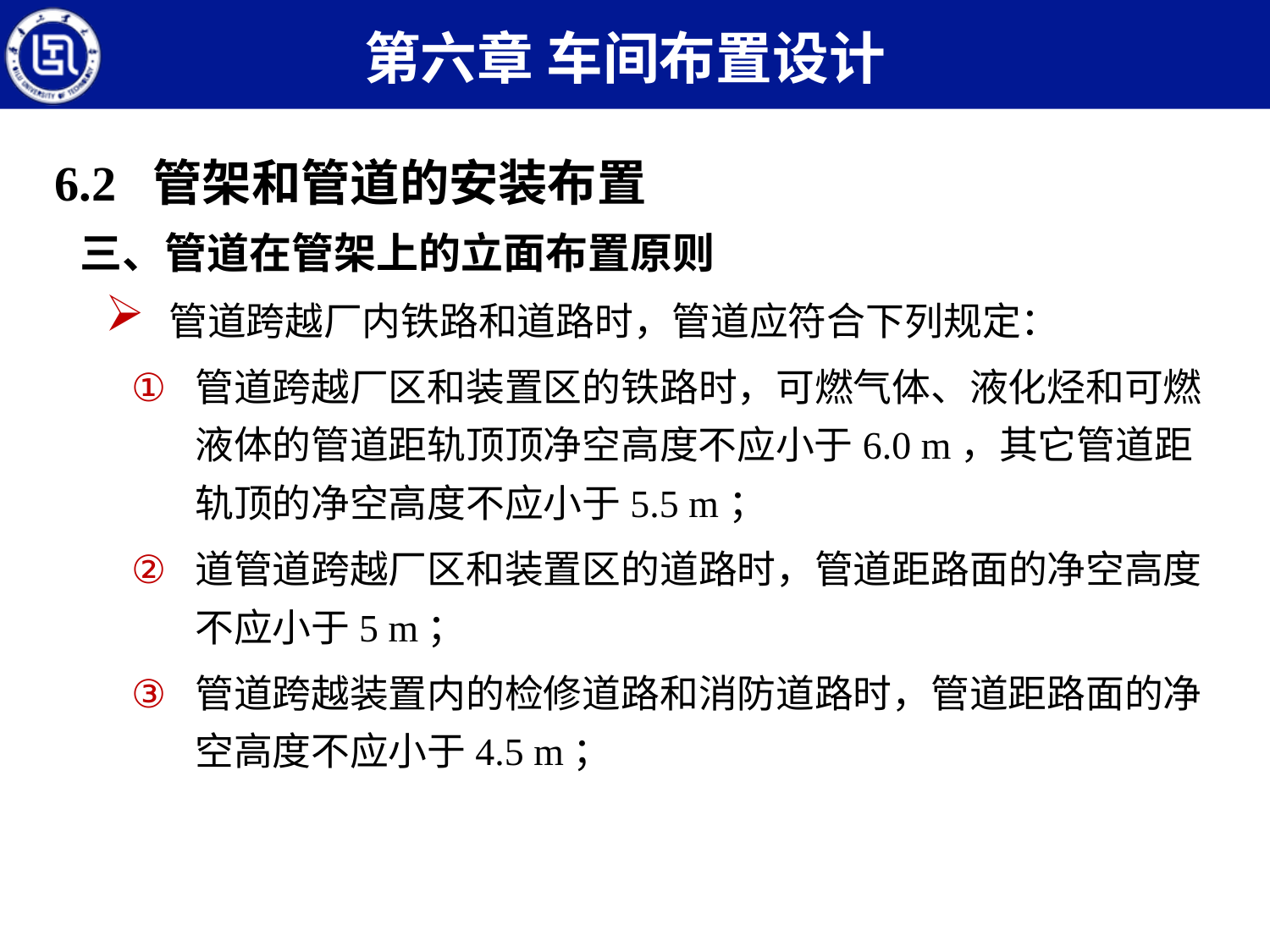

第六章 车间布置设计
6.2  管架和管道的安装布置
三、管道在管架上的立面布置原则
管道跨越厂内铁路和道路时，管道应符合下列规定：
管道跨越厂区和装置区的铁路时，可燃气体、液化烃和可燃液体的管道距轨顶顶净空高度不应小于6.0 m，其它管道距轨顶的净空高度不应小于5.5 m；
道管道跨越厂区和装置区的道路时，管道距路面的净空高度不应小于5 m；
管道跨越装置内的检修道路和消防道路时，管道距路面的净空高度不应小于4.5 m；